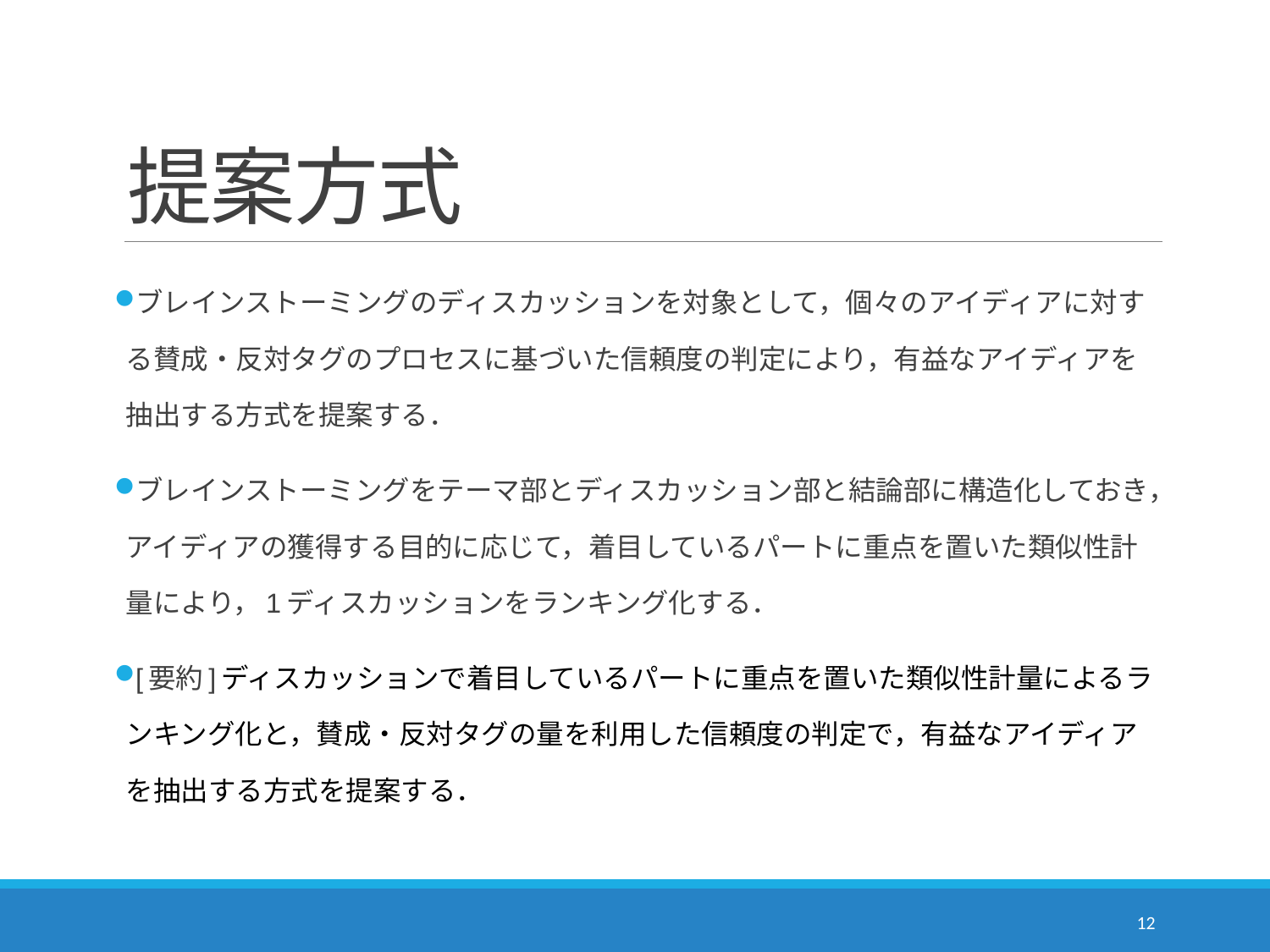

# 提案方式
ブレインストーミングのディスカッションを対象として，個々のアイディアに対する賛成・反対タグのプロセスに基づいた信頼度の判定により，有益なアイディアを抽出する方式を提案する．
ブレインストーミングをテーマ部とディスカッション部と結論部に構造化しておき，アイディアの獲得する目的に応じて，着目しているパートに重点を置いた類似性計量により，1ディスカッションをランキング化する．
[要約]ディスカッションで着目しているパートに重点を置いた類似性計量によるランキング化と，賛成・反対タグの量を利用した信頼度の判定で，有益なアイディアを抽出する方式を提案する．
12